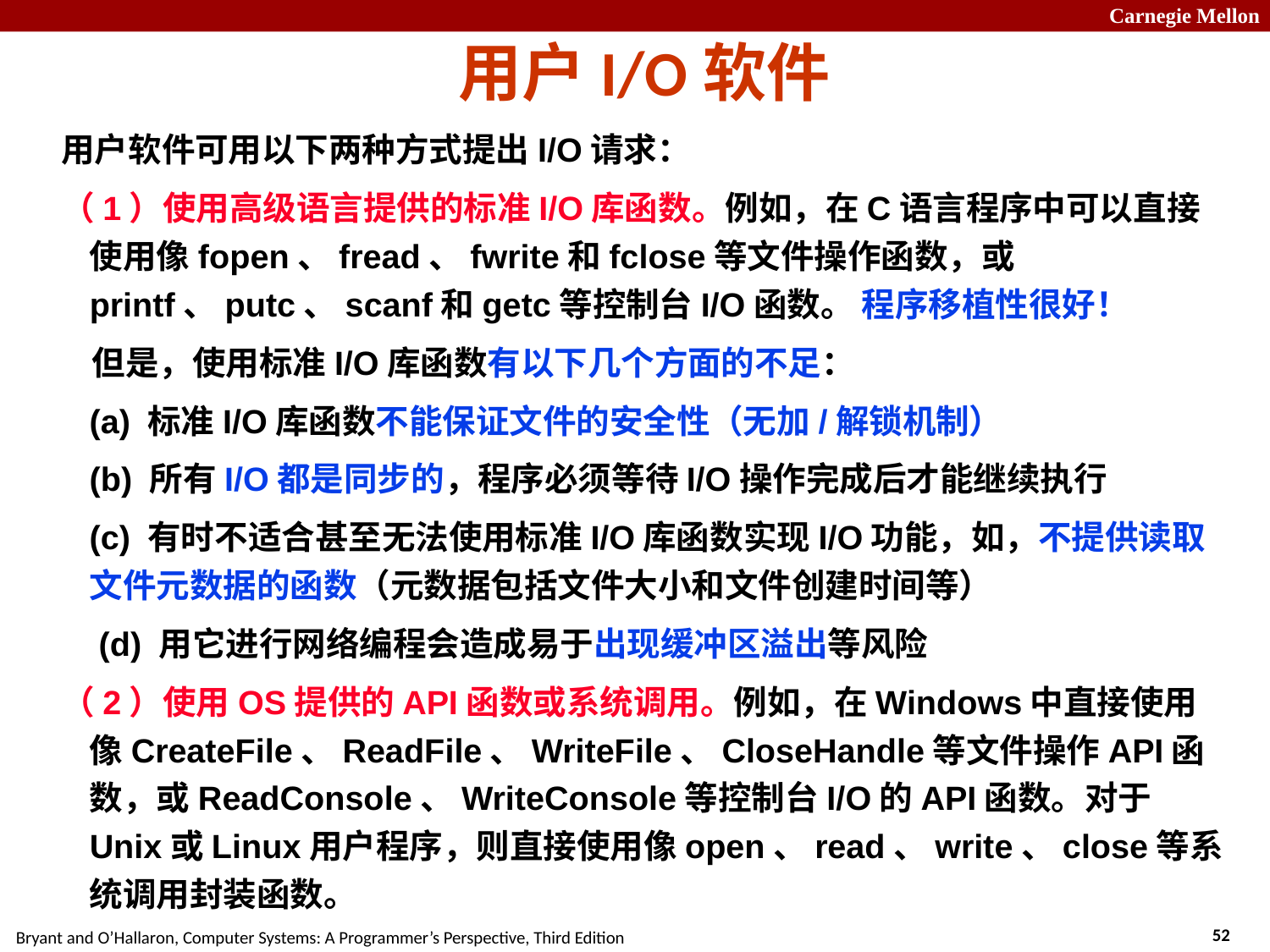

# 用户I/O软件
用户软件可用以下两种方式提出I/O请求：
（1）使用高级语言提供的标准I/O库函数。例如，在C语言程序中可以直接使用像fopen、fread、fwrite和fclose等文件操作函数，或printf、putc、scanf和getc等控制台I/O函数。 程序移植性很好！
   但是，使用标准I/O库函数有以下几个方面的不足：
   (a) 标准I/O库函数不能保证文件的安全性（无加/解锁机制）
   (b) 所有I/O都是同步的，程序必须等待I/O操作完成后才能继续执行
   (c) 有时不适合甚至无法使用标准I/O库函数实现I/O功能，如，不提供读取文件元数据的函数（元数据包括文件大小和文件创建时间等）
    (d) 用它进行网络编程会造成易于出现缓冲区溢出等风险
（2）使用OS提供的API函数或系统调用。例如，在Windows中直接使用像CreateFile、ReadFile、WriteFile、CloseHandle等文件操作API函数，或ReadConsole、WriteConsole等控制台I/O的API函数。对于Unix或Linux用户程序，则直接使用像open、read、write、close等系统调用封装函数。